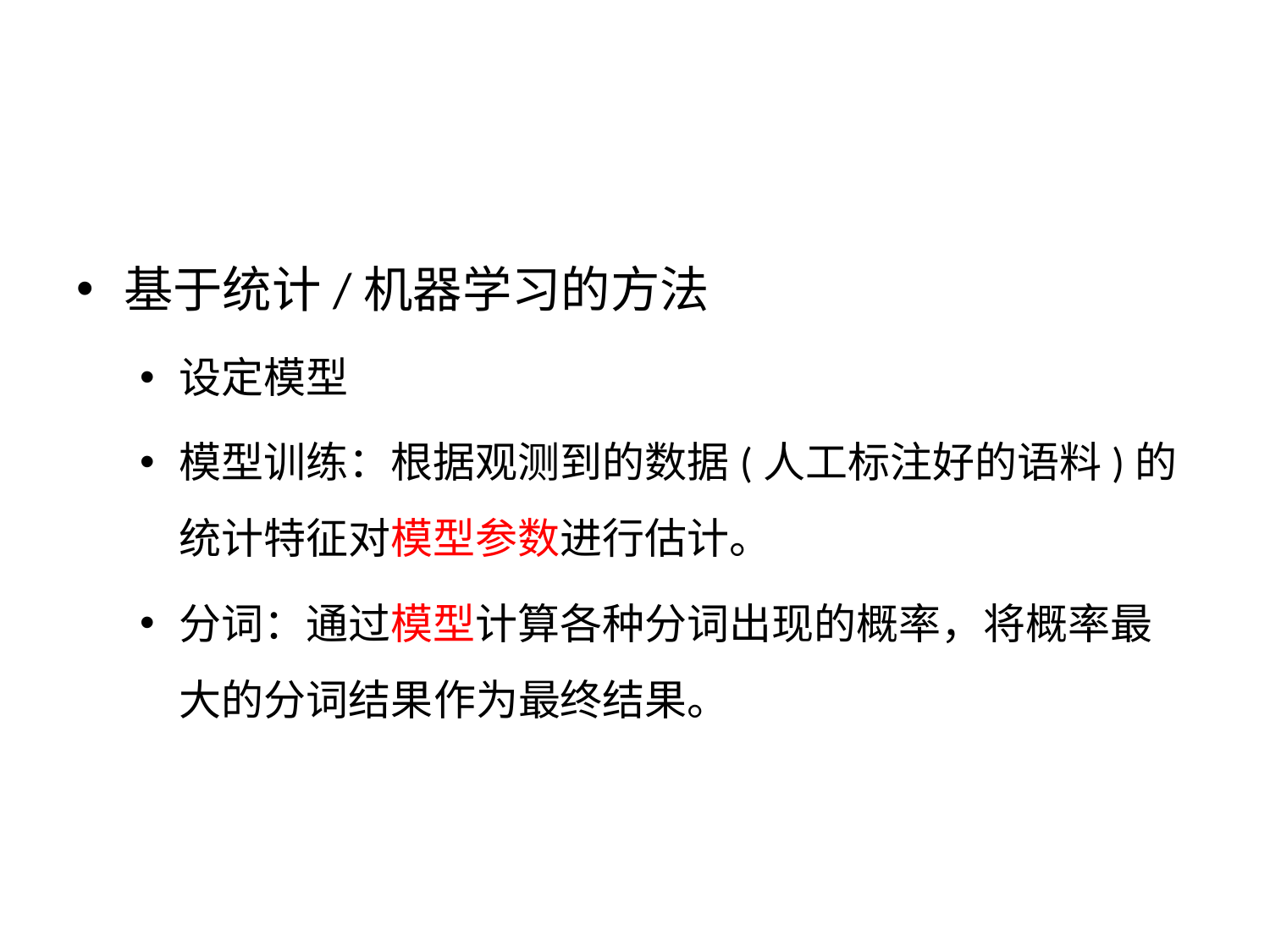

#
基于统计/机器学习的方法
设定模型
模型训练：根据观测到的数据(人工标注好的语料)的统计特征对模型参数进行估计。
分词：通过模型计算各种分词出现的概率，将概率最大的分词结果作为最终结果。